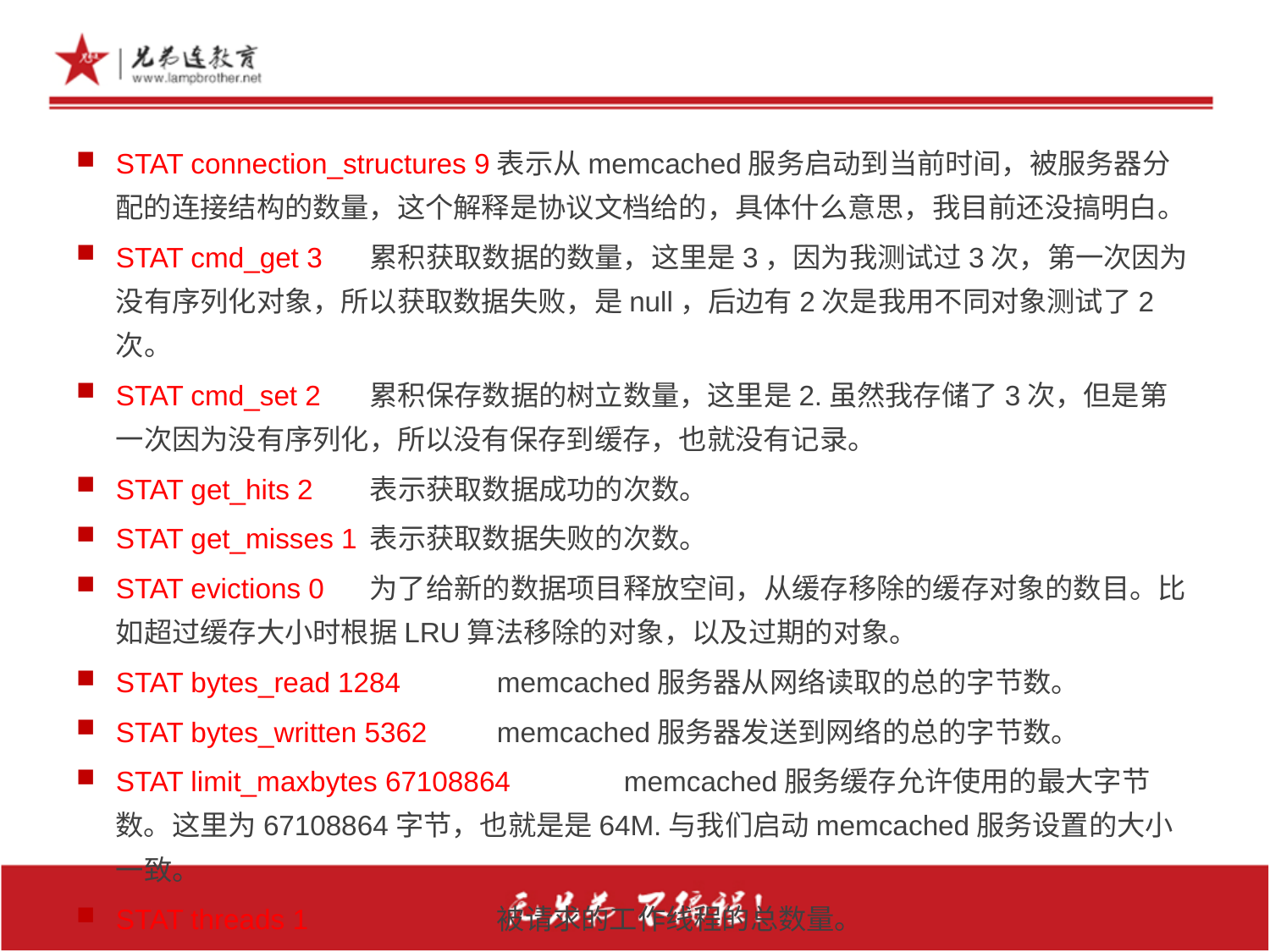

STAT connection_structures 9	表示从memcached服务启动到当前时间，被服务器分配的连接结构的数量，这个解释是协议文档给的，具体什么意思，我目前还没搞明白。
STAT cmd_get 3	累积获取数据的数量，这里是3，因为我测试过3次，第一次因为没有序列化对象，所以获取数据失败，是null，后边有2次是我用不同对象测试了2次。
STAT cmd_set 2	累积保存数据的树立数量，这里是2.虽然我存储了3次，但是第一次因为没有序列化，所以没有保存到缓存，也就没有记录。
STAT get_hits 2	表示获取数据成功的次数。
STAT get_misses 1	表示获取数据失败的次数。
STAT evictions 0	为了给新的数据项目释放空间，从缓存移除的缓存对象的数目。比如超过缓存大小时根据LRU算法移除的对象，以及过期的对象。
STAT bytes_read 1284	memcached服务器从网络读取的总的字节数。
STAT bytes_written 5362	memcached服务器发送到网络的总的字节数。
STAT limit_maxbytes 67108864 	memcached服务缓存允许使用的最大字节数。这里为67108864字节，也就是是64M.与我们启动memcached服务设置的大小一致。
STAT threads 1		被请求的工作线程的总数量。